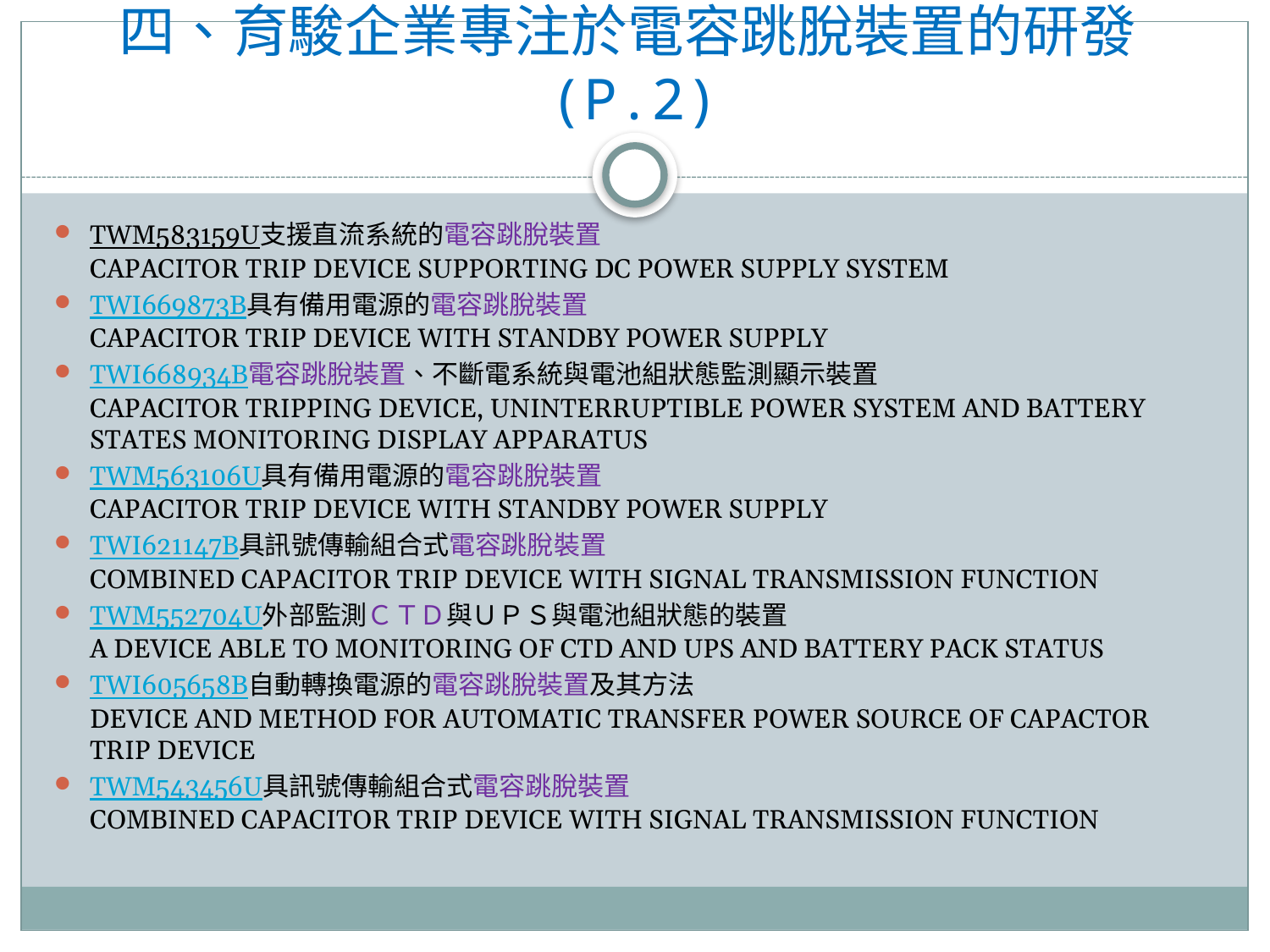

# 四、育駿企業專注於電容跳脫裝置的研發(P.2)
TWM583159U支援直流系統的電容跳脫裝置
CAPACITOR TRIP DEVICE SUPPORTING DC POWER SUPPLY SYSTEM
TWI669873B具有備用電源的電容跳脫裝置
CAPACITOR TRIP DEVICE WITH STANDBY POWER SUPPLY
TWI668934B電容跳脫裝置、不斷電系統與電池組狀態監測顯示裝置
CAPACITOR TRIPPING DEVICE, UNINTERRUPTIBLE POWER SYSTEM AND BATTERY STATES MONITORING DISPLAY APPARATUS
TWM563106U具有備用電源的電容跳脫裝置
CAPACITOR TRIP DEVICE WITH STANDBY POWER SUPPLY
TWI621147B具訊號傳輸組合式電容跳脫裝置
COMBINED CAPACITOR TRIP DEVICE WITH SIGNAL TRANSMISSION FUNCTION
TWM552704U外部監測ＣＴＤ與ＵＰＳ與電池組狀態的裝置
A DEVICE ABLE TO MONITORING OF CTD AND UPS AND BATTERY PACK STATUS
TWI605658B自動轉換電源的電容跳脫裝置及其方法
DEVICE AND METHOD FOR AUTOMATIC TRANSFER POWER SOURCE OF CAPACTOR TRIP DEVICE
TWM543456U具訊號傳輸組合式電容跳脫裝置
COMBINED CAPACITOR TRIP DEVICE WITH SIGNAL TRANSMISSION FUNCTION